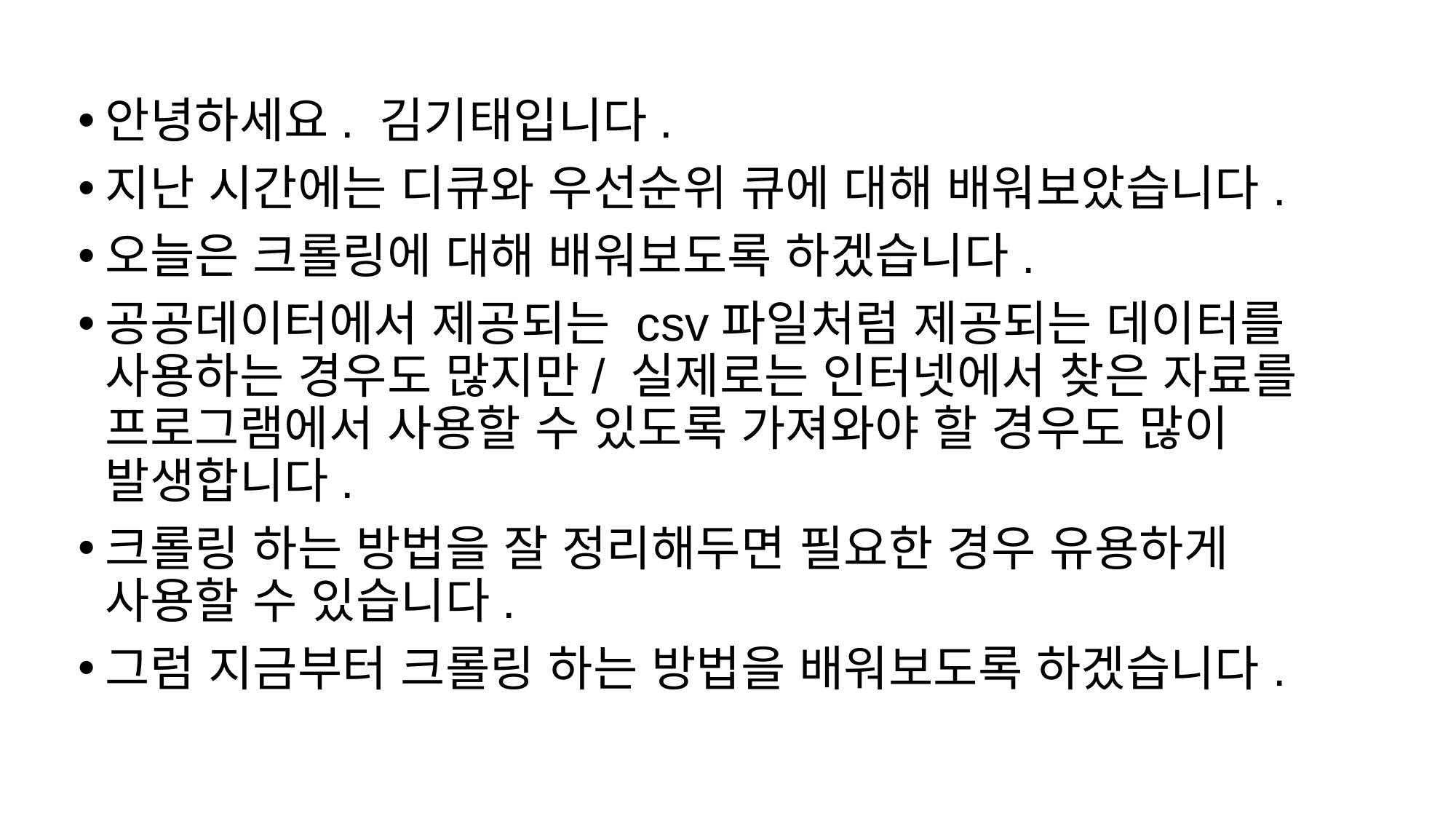

안녕하세요. 김기태입니다.
지난 시간에는 디큐와 우선순위 큐에 대해 배워보았습니다.
오늘은 크롤링에 대해 배워보도록 하겠습니다.
공공데이터에서 제공되는 csv파일처럼 제공되는 데이터를 사용하는 경우도 많지만/ 실제로는 인터넷에서 찾은 자료를 프로그램에서 사용할 수 있도록 가져와야 할 경우도 많이 발생합니다.
크롤링 하는 방법을 잘 정리해두면 필요한 경우 유용하게 사용할 수 있습니다.
그럼 지금부터 크롤링 하는 방법을 배워보도록 하겠습니다.